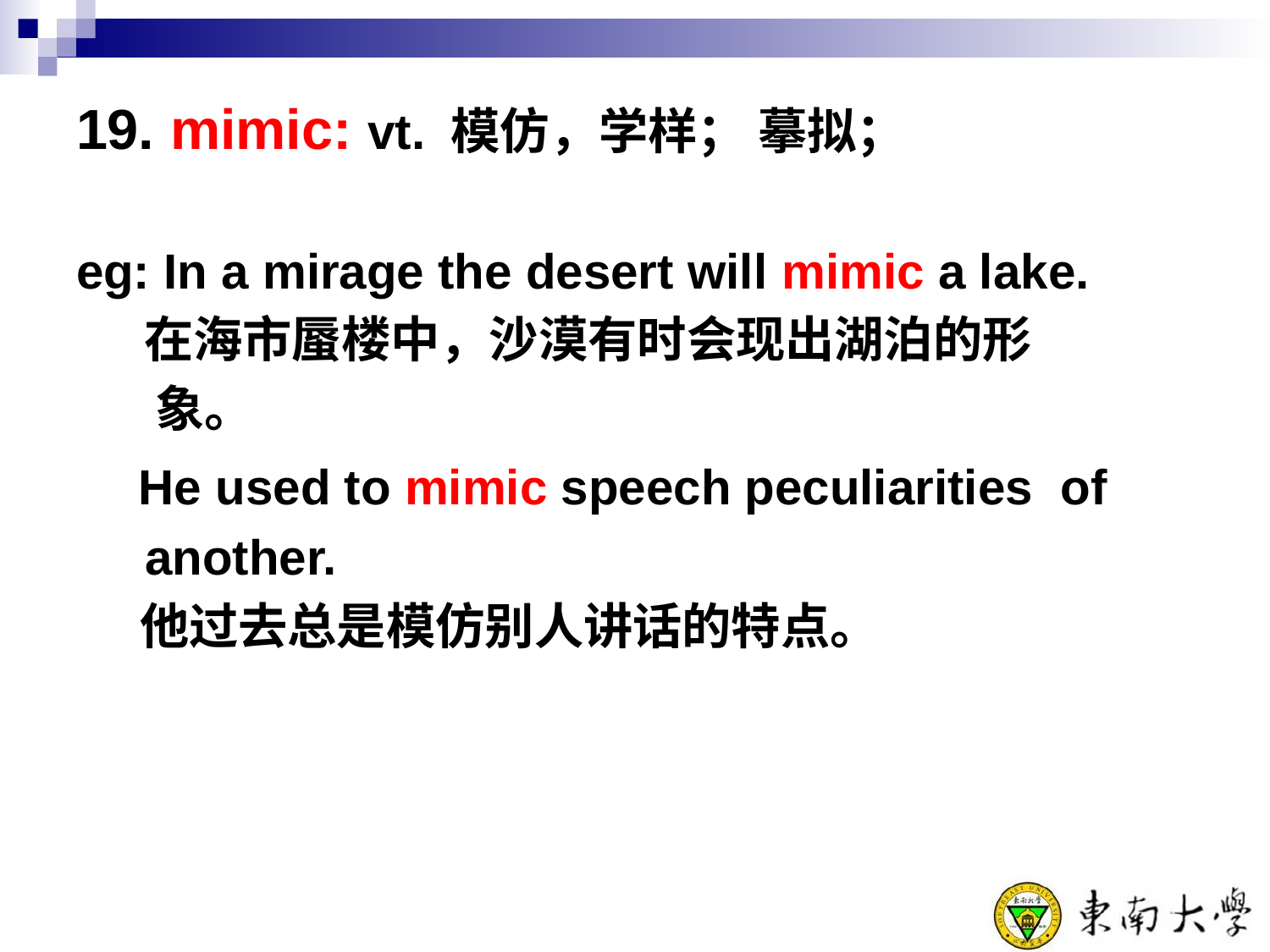

19. mimic: vt. 模仿，学样； 摹拟；

eg: In a mirage the desert will mimic a lake.
     在海市蜃楼中，沙漠有时会现出湖泊的形
      象。
    He used to mimic speech peculiarities  of
     another.
他过去总是模仿别人讲话的特点。